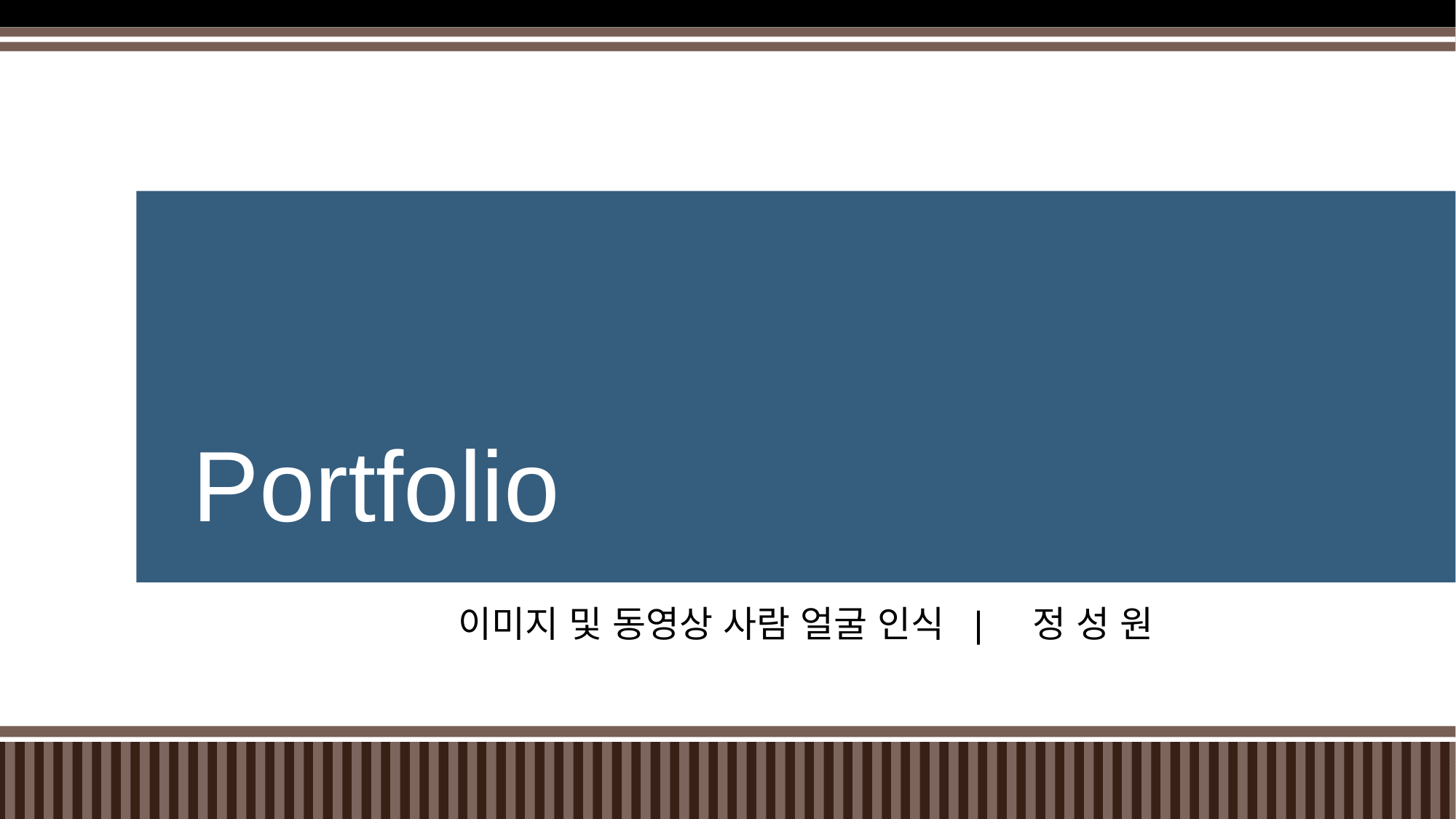

# Portfolio
이미지 및 동영상 사람 얼굴 인식  |    정 성 원